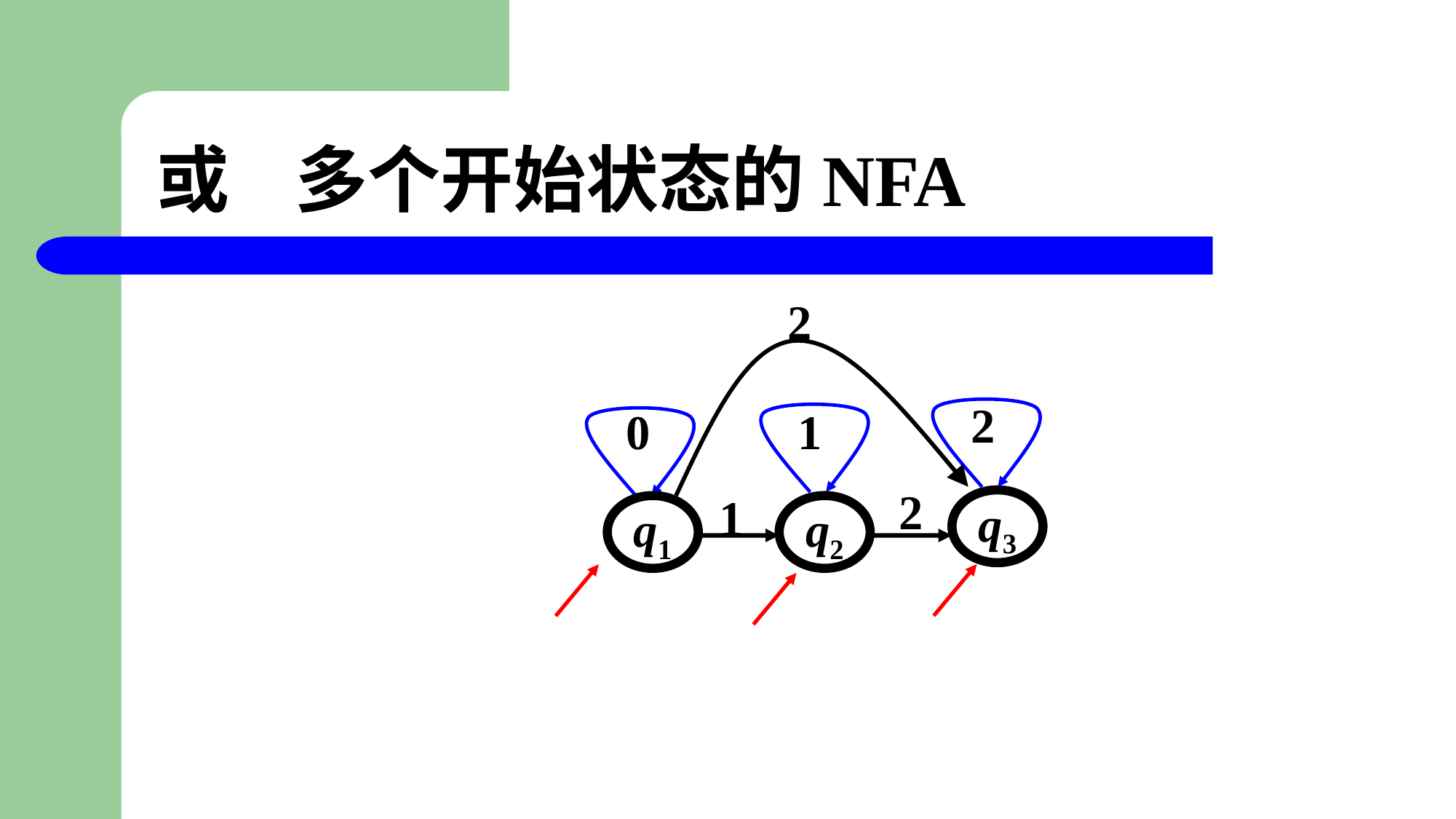

# 或    多个开始状态的NFA
2

2
0
1
2
1
q3
q1
q2